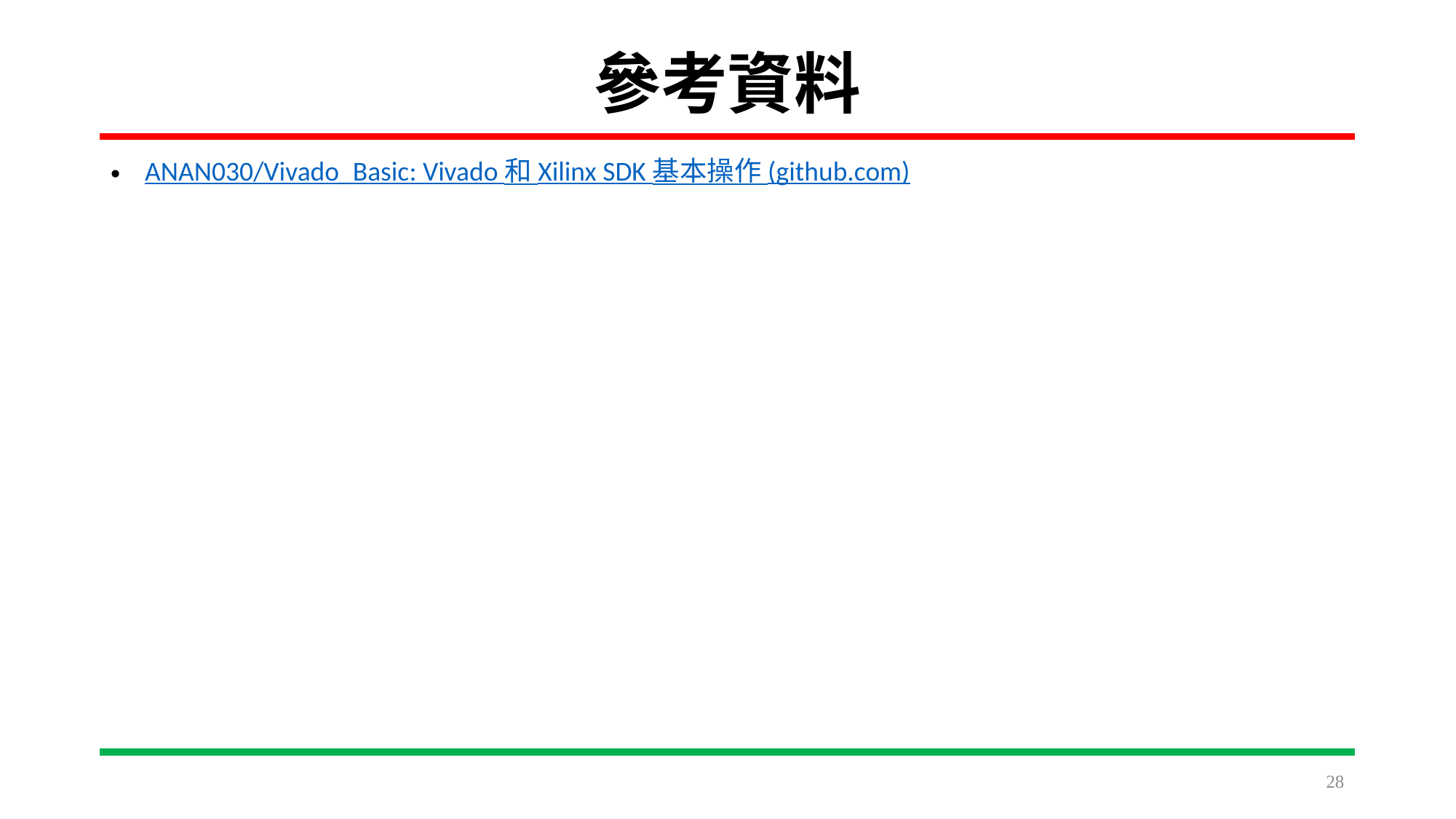

# 參考資料
ANAN030/Vivado_Basic: Vivado 和 Xilinx SDK 基本操作 (github.com)
28